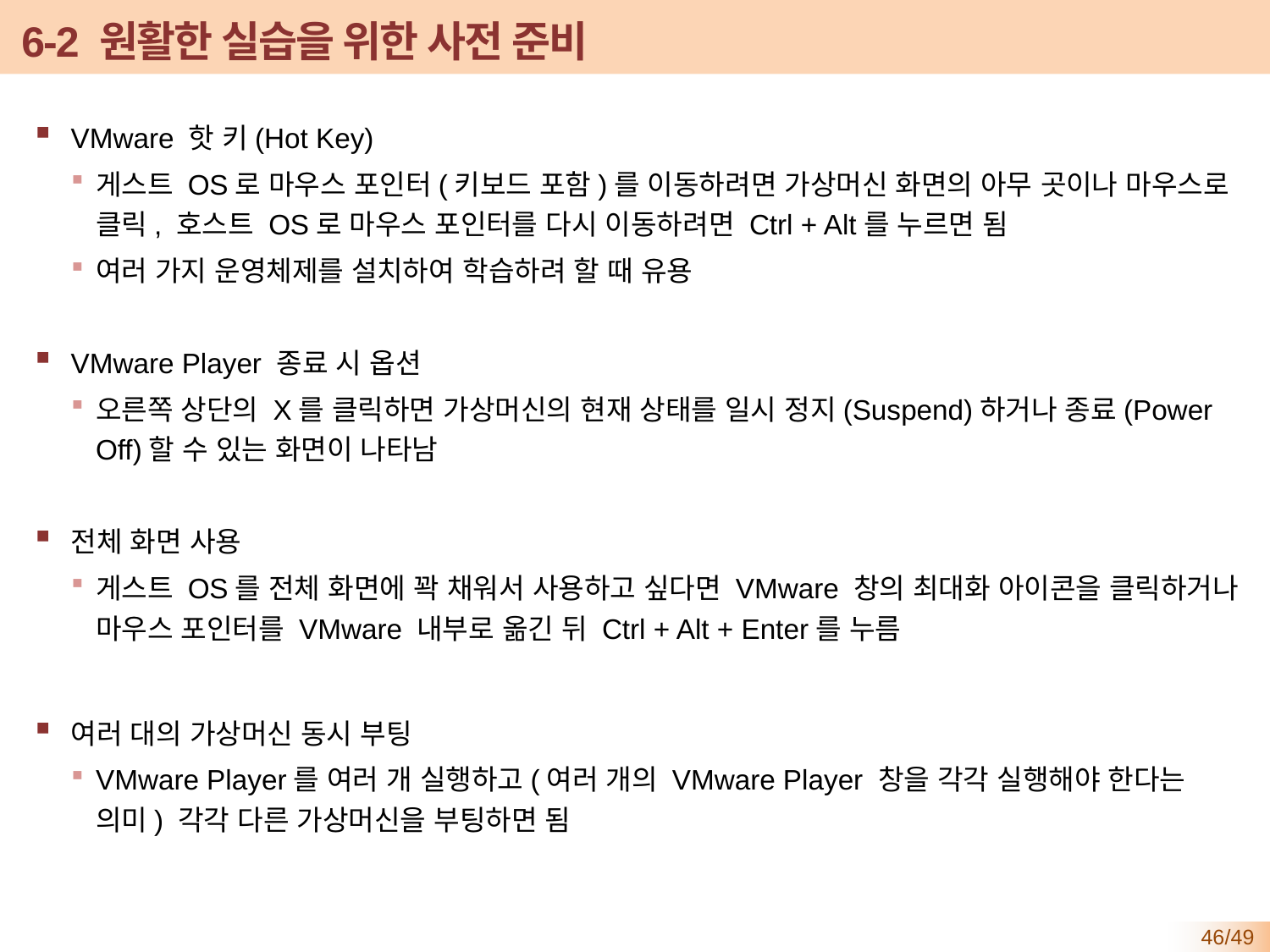

# 6-2 원활한 실습을 위한 사전 준비
VMware 핫 키(Hot Key)
게스트 OS로 마우스 포인터(키보드 포함)를 이동하려면 가상머신 화면의 아무 곳이나 마우스로 클릭, 호스트 OS로 마우스 포인터를 다시 이동하려면 Ctrl + Alt를 누르면 됨
여러 가지 운영체제를 설치하여 학습하려 할 때 유용

VMware Player 종료 시 옵션
오른쪽 상단의 X를 클릭하면 가상머신의 현재 상태를 일시 정지(Suspend)하거나 종료(Power Off)할 수 있는 화면이 나타남

전체 화면 사용
게스트 OS를 전체 화면에 꽉 채워서 사용하고 싶다면 VMware 창의 최대화 아이콘을 클릭하거나 마우스 포인터를 VMware 내부로 옮긴 뒤 Ctrl + Alt + Enter를 누름

여러 대의 가상머신 동시 부팅
VMware Player를 여러 개 실행하고(여러 개의 VMware Player 창을 각각 실행해야 한다는 의미) 각각 다른 가상머신을 부팅하면 됨